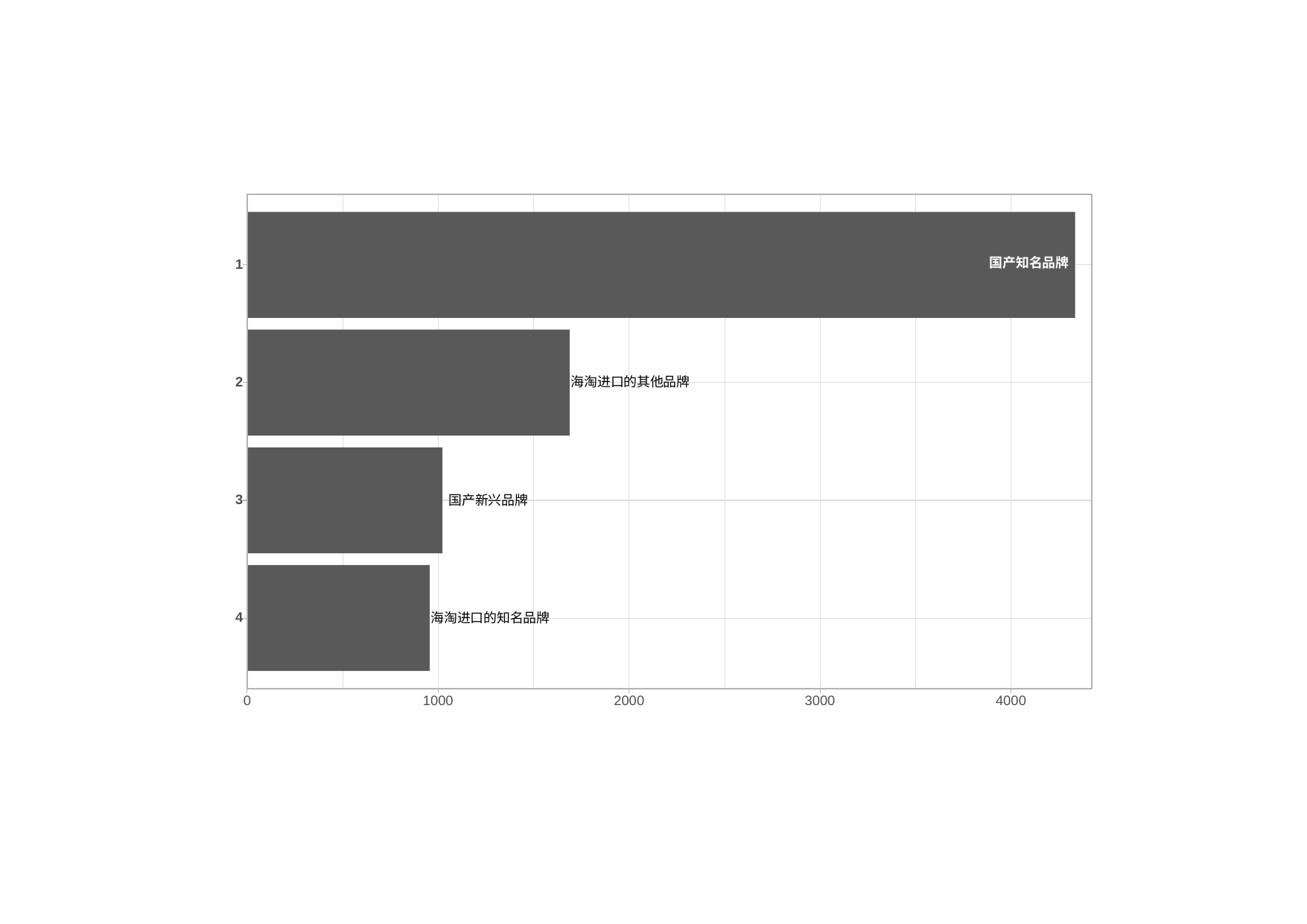

国产知名品牌
1

2
海淘进口的其他品牌

3
国产新兴品牌

4
海淘进口的知名品牌

3000
0
1000
2000
4000